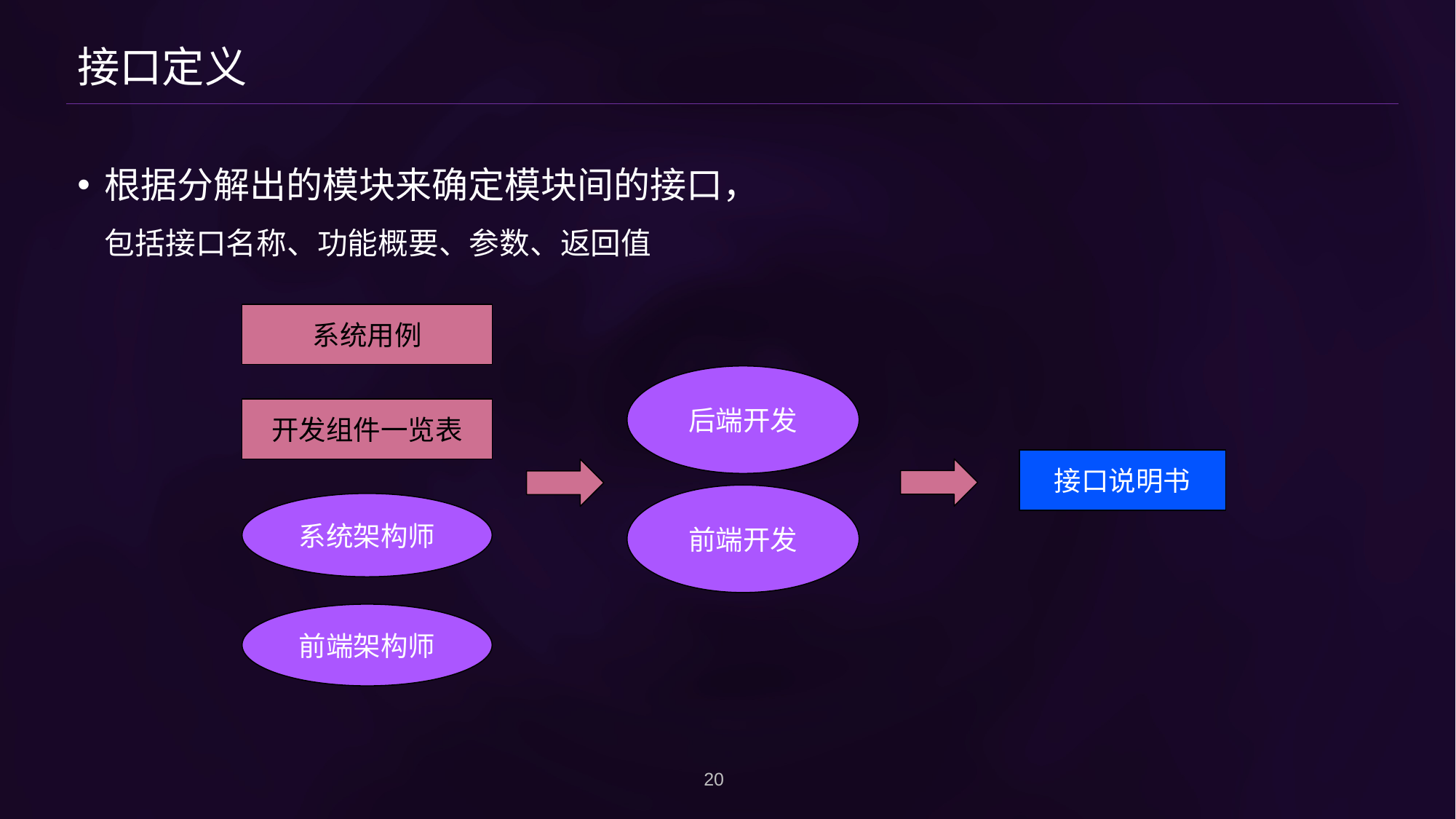

# 接口定义
根据分解出的模块来确定模块间的接口，
包括接口名称、功能概要、参数、返回值
系统用例
后端开发
开发组件一览表
接口说明书

前端开发
系统架构师
前端架构师
20